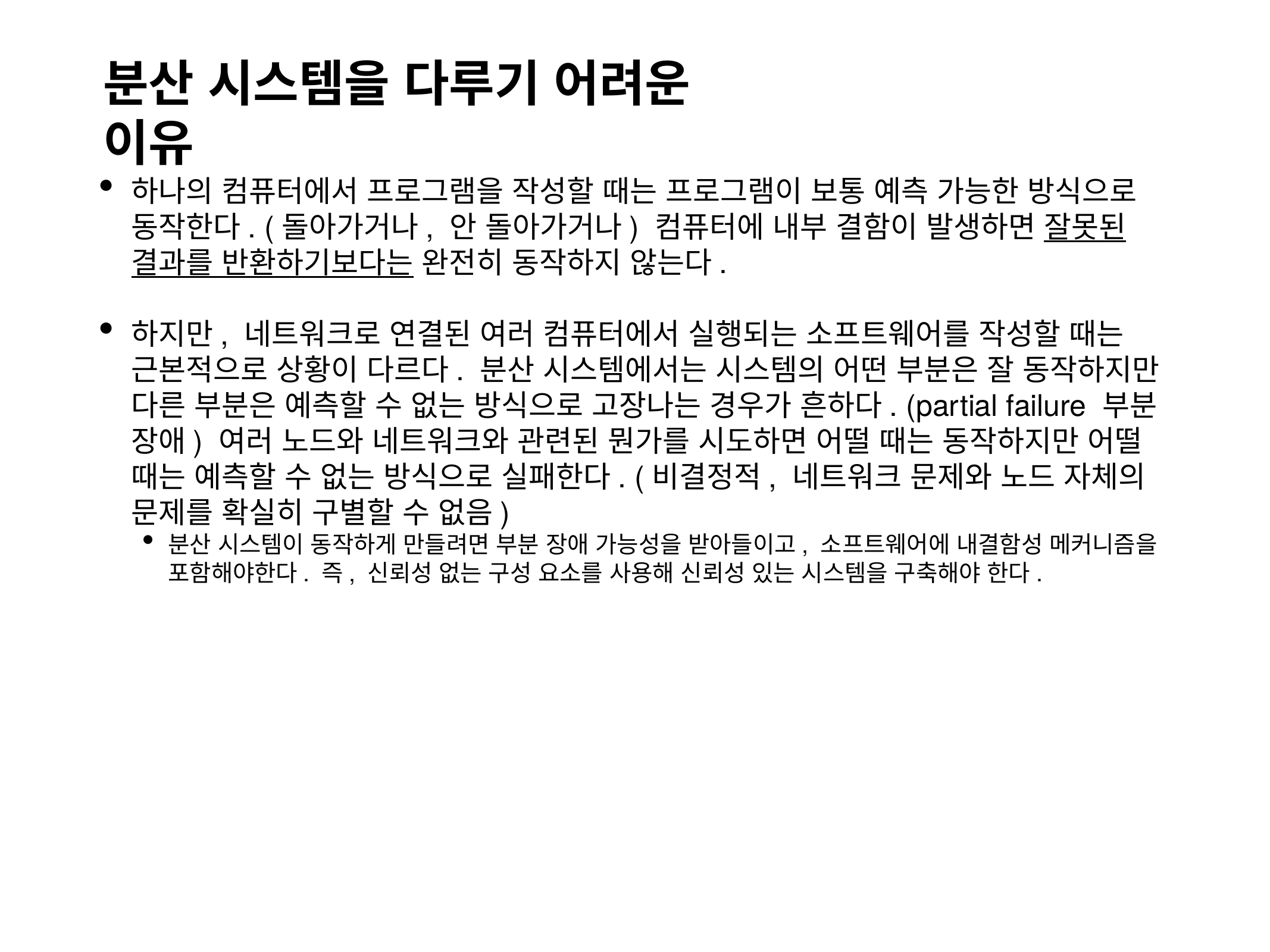

분산 시스템을 다루기 어려운 이유
하나의 컴퓨터에서 프로그램을 작성할 때는 프로그램이 보통 예측 가능한 방식으로 동작한다. (돌아가거나, 안 돌아가거나) 컴퓨터에 내부 결함이 발생하면 잘못된 결과를 반환하기보다는 완전히 동작하지 않는다.

하지만, 네트워크로 연결된 여러 컴퓨터에서 실행되는 소프트웨어를 작성할 때는 근본적으로 상황이 다르다. 분산 시스템에서는 시스템의 어떤 부분은 잘 동작하지만 다른 부분은 예측할 수 없는 방식으로 고장나는 경우가 흔하다. (partial failure 부분 장애) 여러 노드와 네트워크와 관련된 뭔가를 시도하면 어떨 때는 동작하지만 어떨 때는 예측할 수 없는 방식으로 실패한다. (비결정적, 네트워크 문제와 노드 자체의 문제를 확실히 구별할 수 없음)
분산 시스템이 동작하게 만들려면 부분 장애 가능성을 받아들이고, 소프트웨어에 내결함성 메커니즘을 포함해야한다. 즉, 신뢰성 없는 구성 요소를 사용해 신뢰성 있는 시스템을 구축해야 한다.